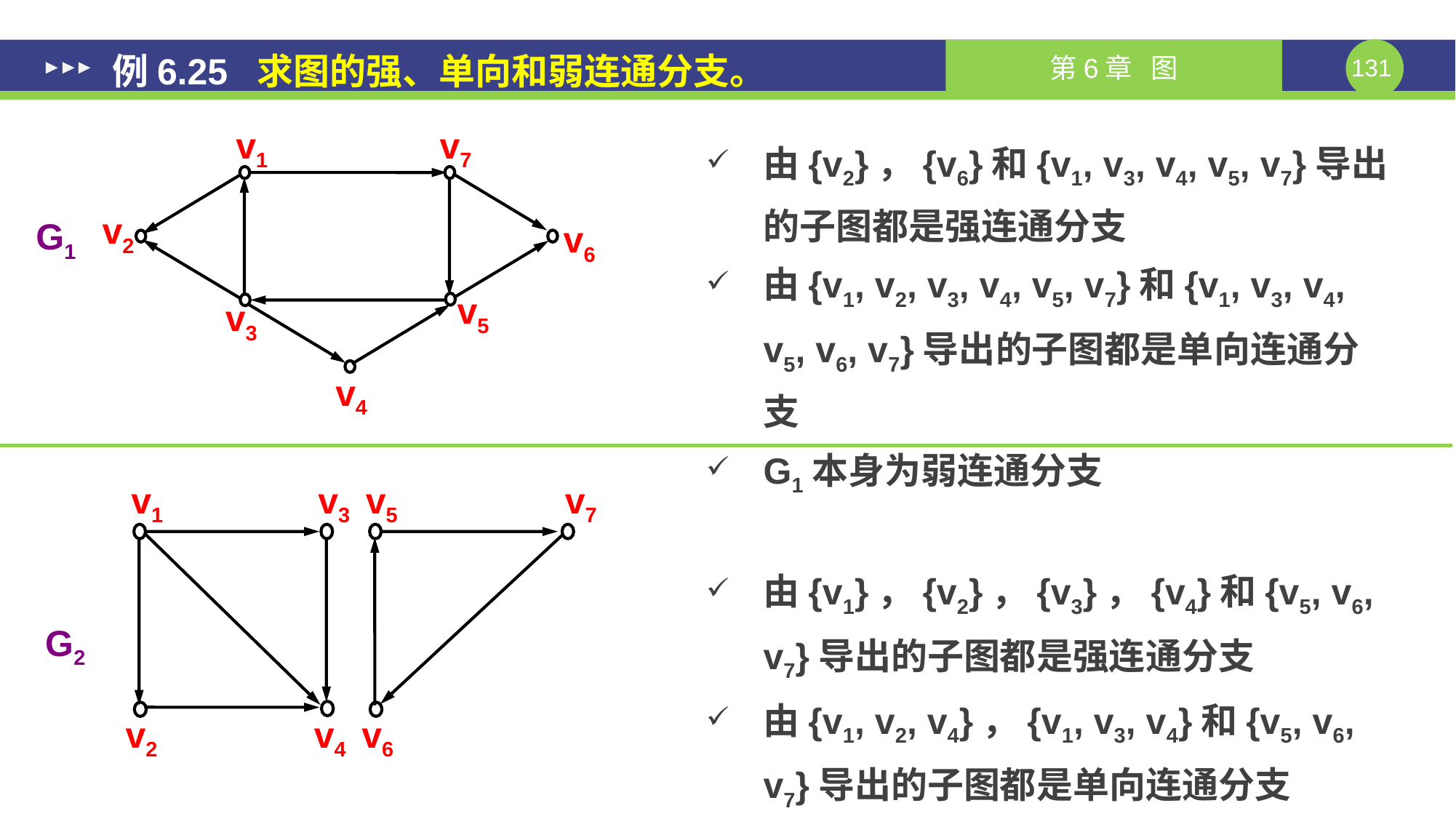

例6.25  求图的强、单向和弱连通分支。
由{v2}，{v6}和{v1, v3, v4, v5, v7}导出的子图都是强连通分支
由{v1, v2, v3, v4, v5, v7}和{v1, v3, v4, v5, v6, v7}导出的子图都是单向连通分支
G1本身为弱连通分支

由{v1}，{v2}，{v3}，{v4}和{v5, v6, v7}导出的子图都是强连通分支
由{v1, v2, v4}，{v1, v3, v4}和{v5, v6, v7}导出的子图都是单向连通分支
由{v1, v2, v3, v4}和{v5, v6, v7}导出的子图都是弱连通分支

v1
v7

v2
G1
v6

v5

v3

v4
v1
v3
v5
v7

G2

v2
v4
v6